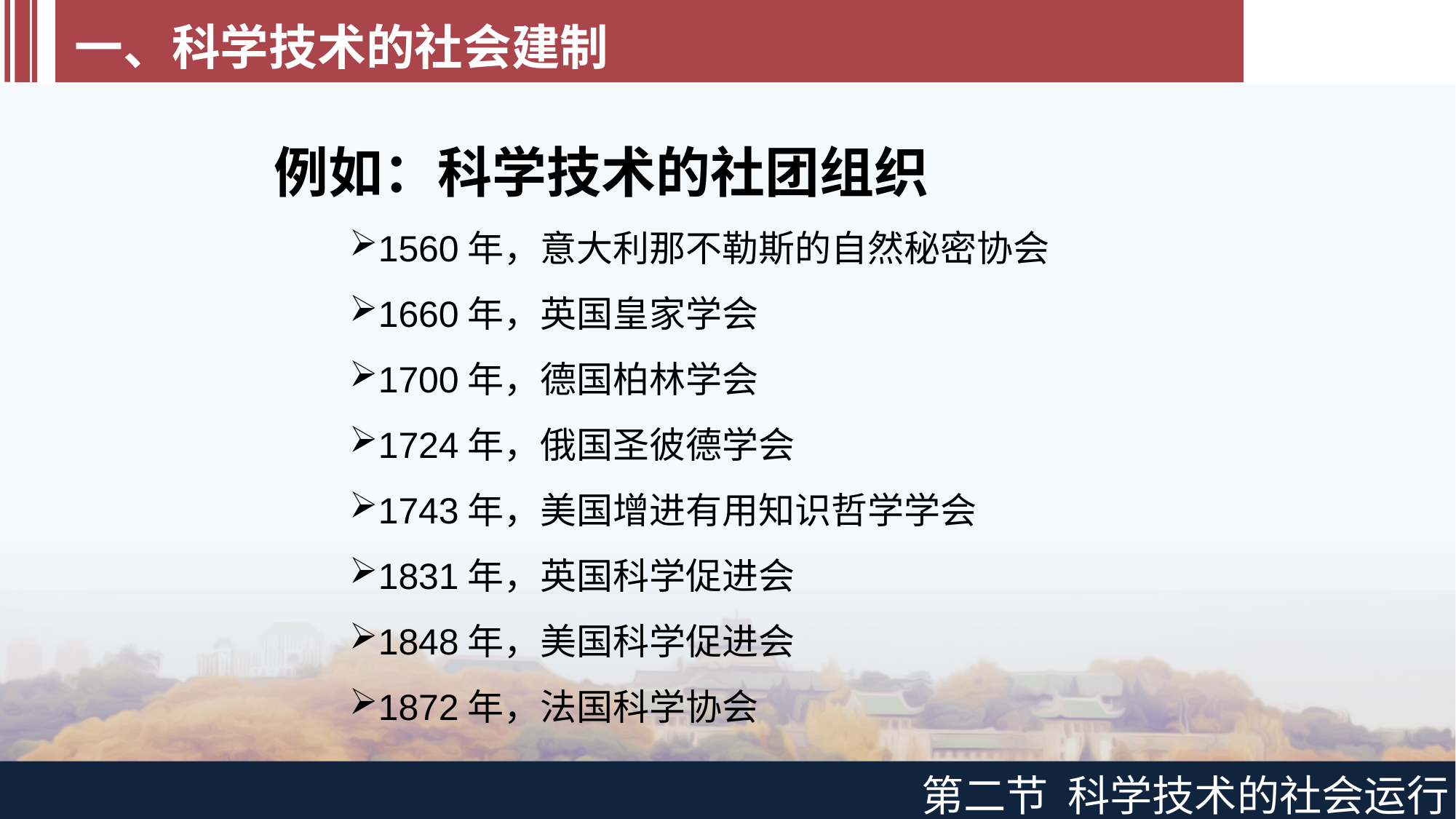

一、科学技术的社会建制
例如：科学技术的社团组织
1560年，意大利那不勒斯的自然秘密协会
1660年，英国皇家学会
1700年，德国柏林学会
1724年，俄国圣彼德学会
1743年，美国增进有用知识哲学学会
1831年，英国科学促进会
1848年，美国科学促进会
1872年，法国科学协会
第二节  科学技术的社会运行